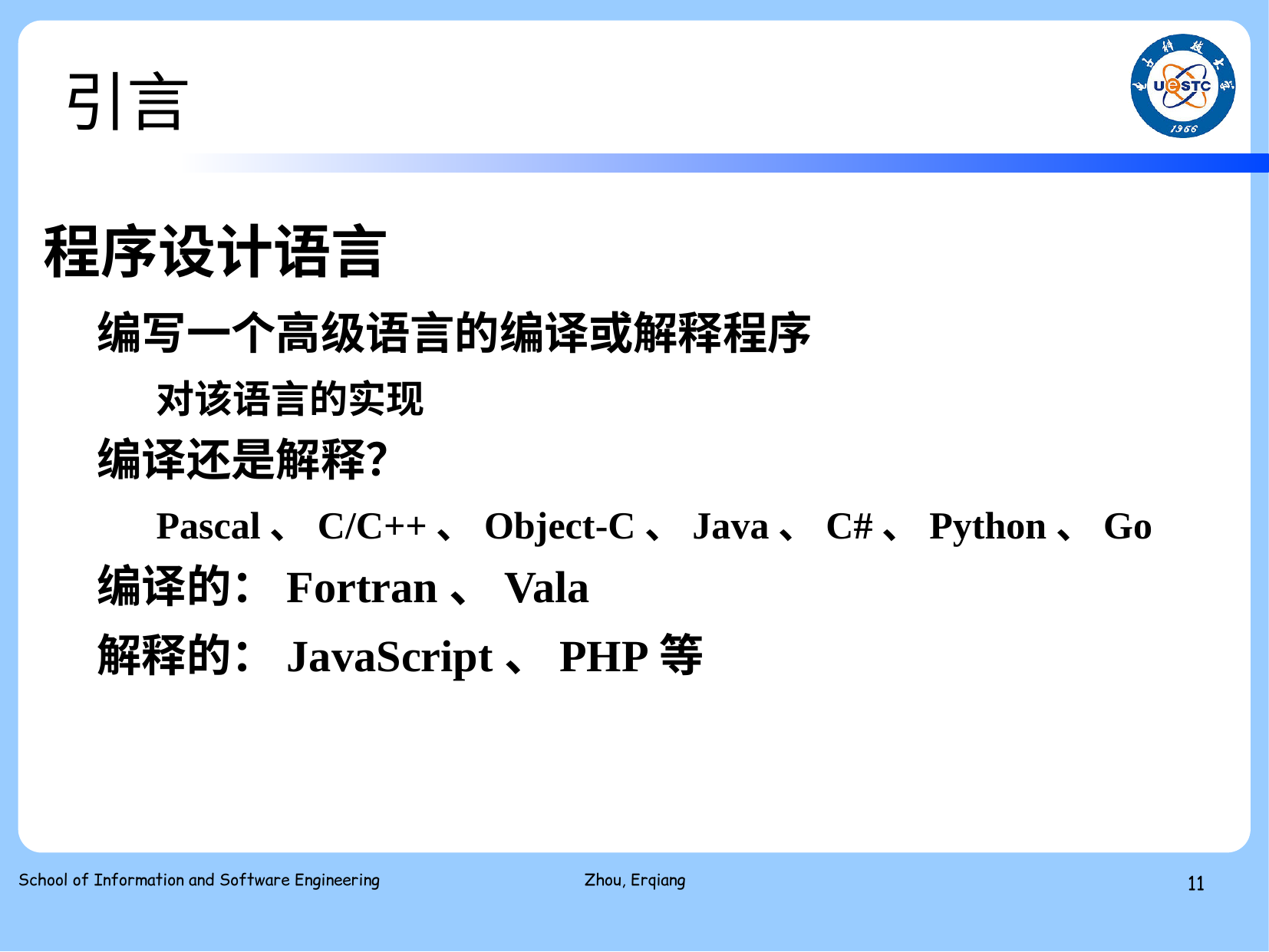

引言
程序设计语言
编写一个高级语言的编译或解释程序
对该语言的实现
编译还是解释？
Pascal、C/C++、Object-C、Java、C#、Python、Go
编译的：Fortran、Vala
解释的：JavaScript、PHP等
School of Information and Software Engineering
Zhou, Erqiang
11